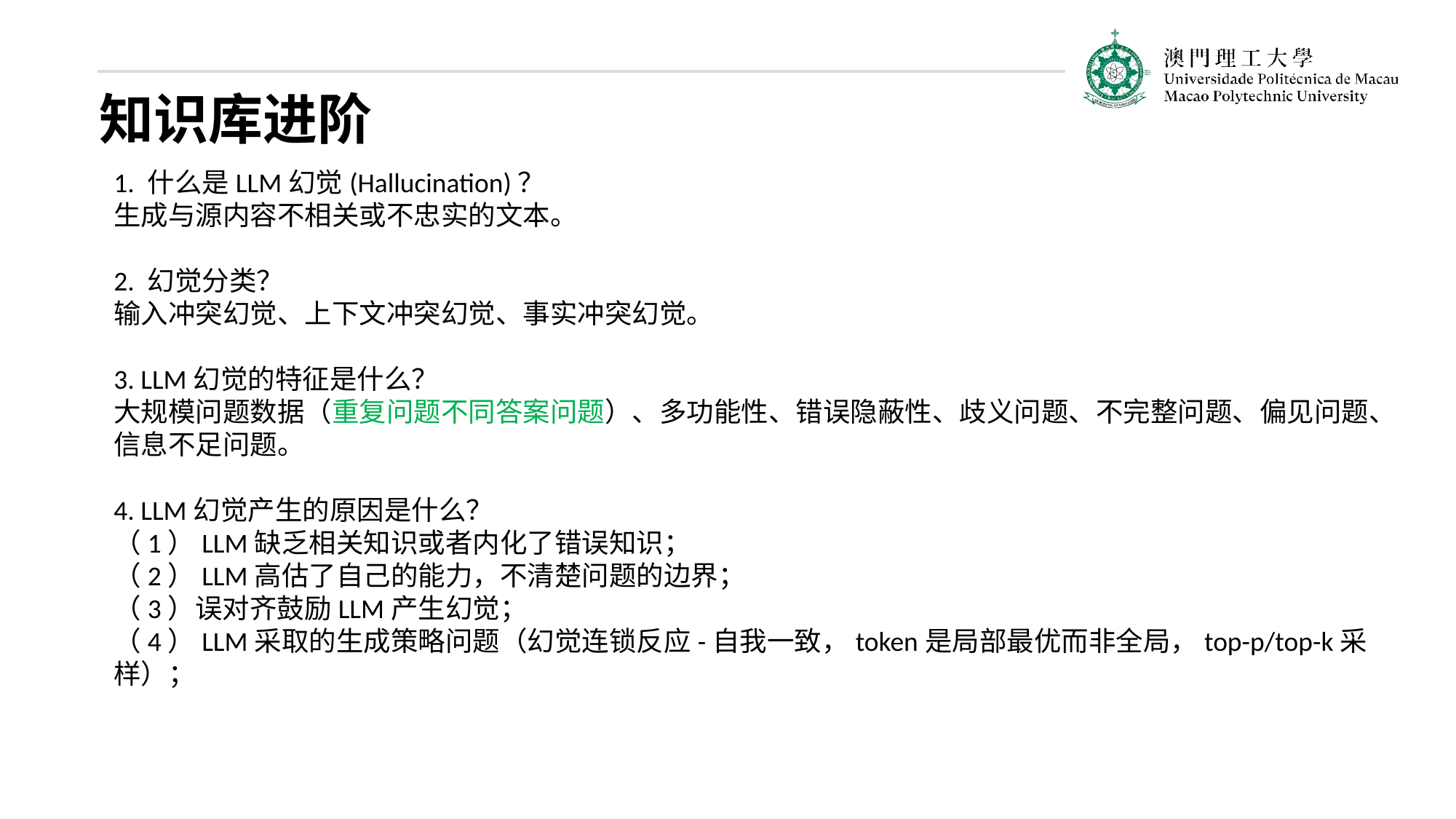

知识库进阶
1. 什么是LLM幻觉(Hallucination)？
生成与源内容不相关或不忠实的文本。

2. 幻觉分类？
输入冲突幻觉、上下文冲突幻觉、事实冲突幻觉。

3. LLM幻觉的特征是什么？
大规模问题数据（重复问题不同答案问题）、多功能性、错误隐蔽性、歧义问题、不完整问题、偏见问题、信息不足问题。

4. LLM幻觉产生的原因是什么？
（1）LLM缺乏相关知识或者内化了错误知识；
（2）LLM高估了自己的能力，不清楚问题的边界；
（3）误对齐鼓励LLM产生幻觉；
（4）LLM采取的生成策略问题（幻觉连锁反应-自我一致，token是局部最优而非全局，top-p/top-k采样）；